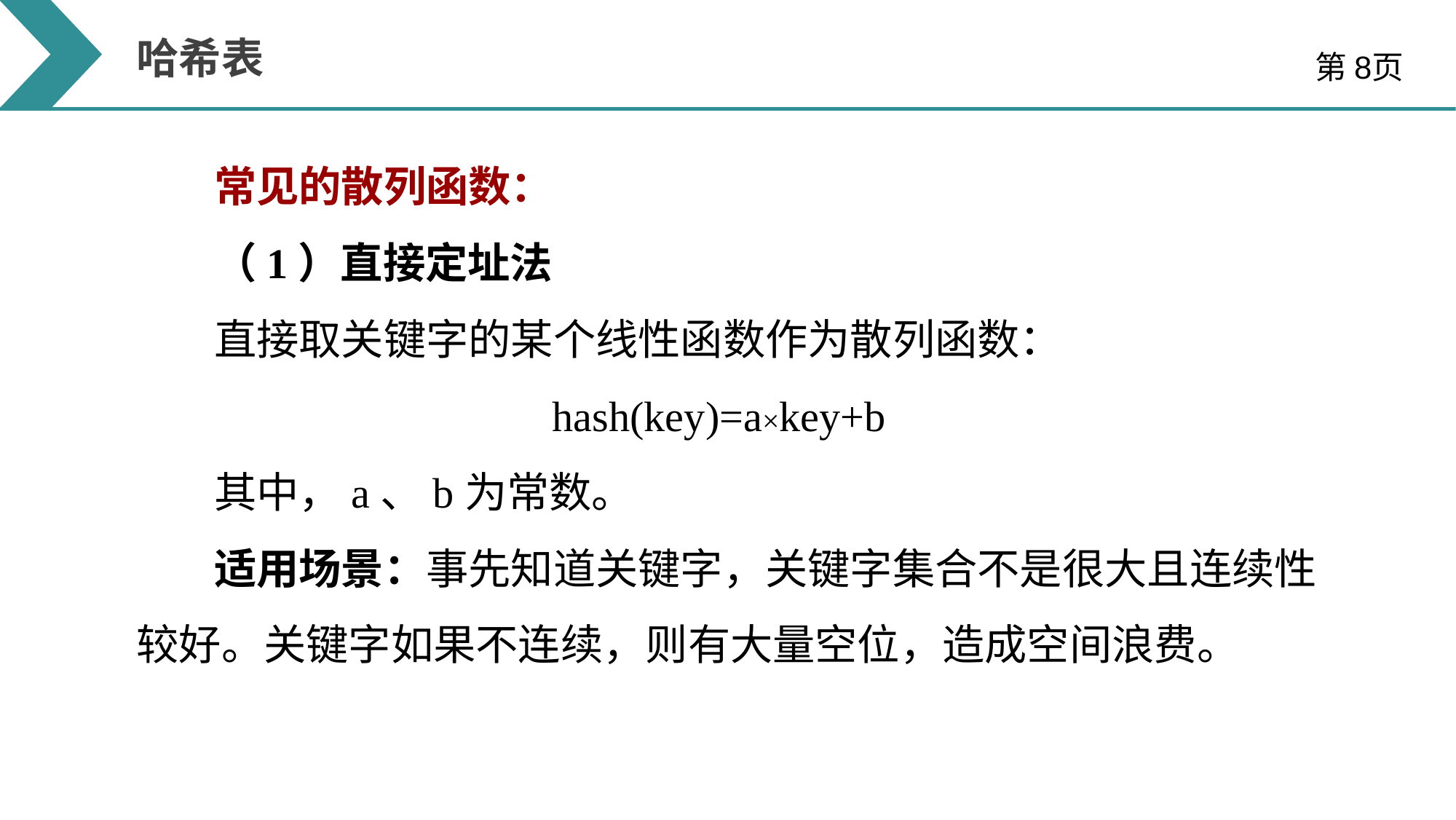

哈希表
第8页
常见的散列函数：
（1）直接定址法
直接取关键字的某个线性函数作为散列函数：
	                             hash(key)=a×key+b
其中，a、b为常数。
适用场景：事先知道关键字，关键字集合不是很大且连续性较好。关键字如果不连续，则有大量空位，造成空间浪费。